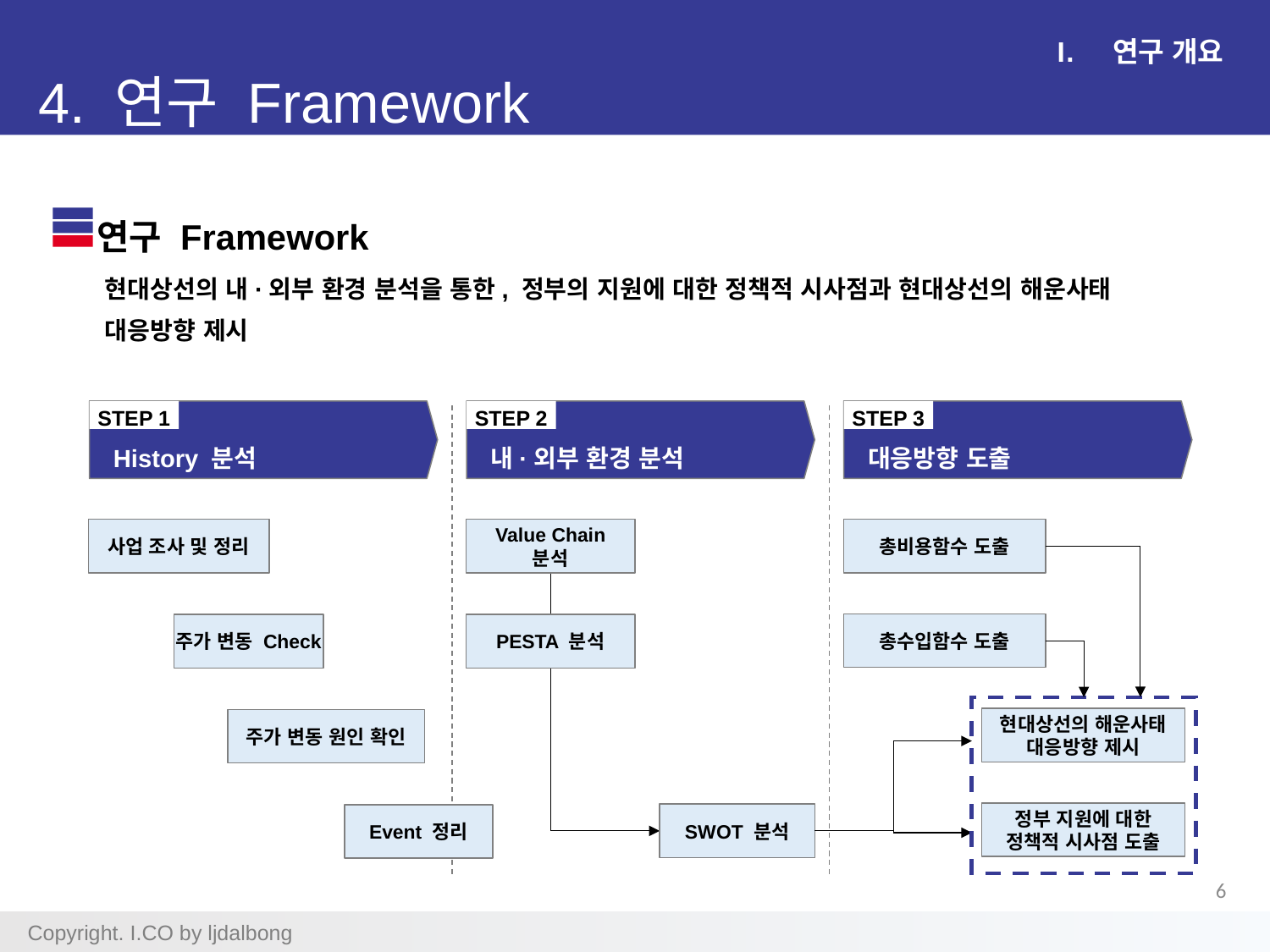

연구 개요
4. 연구 Framework
연구 Framework
현대상선의 내·외부 환경 분석을 통한, 정부의 지원에 대한 정책적 시사점과 현대상선의 해운사태 대응방향 제시

History 분석
STEP 1

내·외부 환경 분석
STEP 2

대응방향 도출
STEP 3
사업 조사 및 정리
Value Chain 분석
총비용함수 도출
총수입함수 도출
주가 변동 Check
PESTA 분석

현대상선의 해운사태
대응방향 제시
주가 변동 원인 확인
정부 지원에 대한
정책적 시사점 도출
SWOT 분석
Event 정리
6